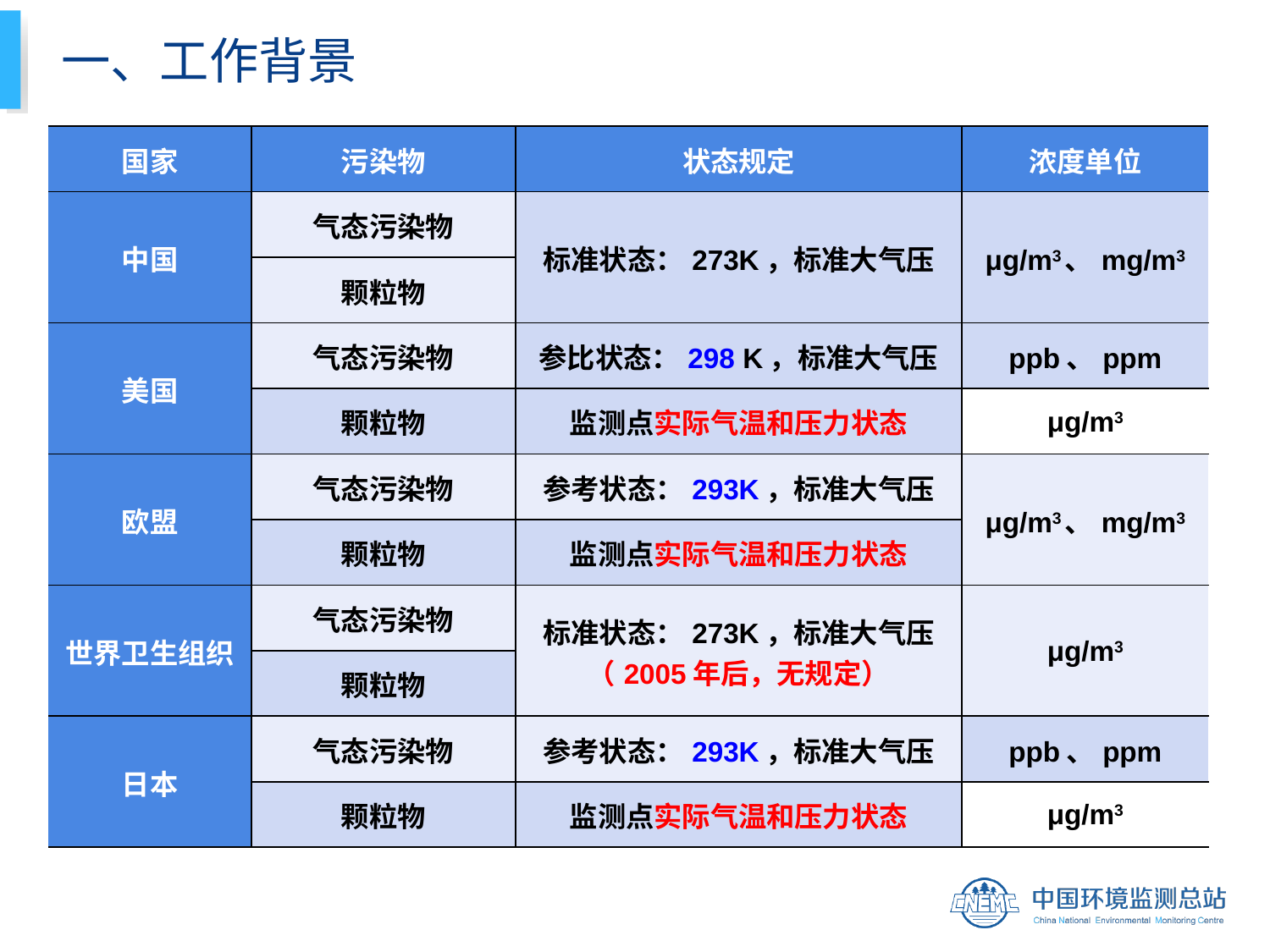

# 一、工作背景
| 国家 | 污染物 | 状态规定 | 浓度单位 |
| --- | --- | --- | --- |
| 中国 | 气态污染物 | 标准状态：273K，标准大气压 | μg/m3、mg/m3 |
|  | 颗粒物 |  |  |
| 美国 | 气态污染物 | 参比状态：298 K，标准大气压 | ppb、ppm |
|  | 颗粒物 | 监测点实际气温和压力状态 | μg/m3 |
| 欧盟 | 气态污染物 | 参考状态：293K，标准大气压 | μg/m3、mg/m3 |
|  | 颗粒物 | 监测点实际气温和压力状态 |  |
| 世界卫生组织 | 气态污染物 | 标准状态：273K，标准大气压 （2005年后，无规定） | μg/m3 |
|  | 颗粒物 |  |  |
| 日本 | 气态污染物 | 参考状态：293K，标准大气压 | ppb、ppm |
|  | 颗粒物 | 监测点实际气温和压力状态 | μg/m3 |